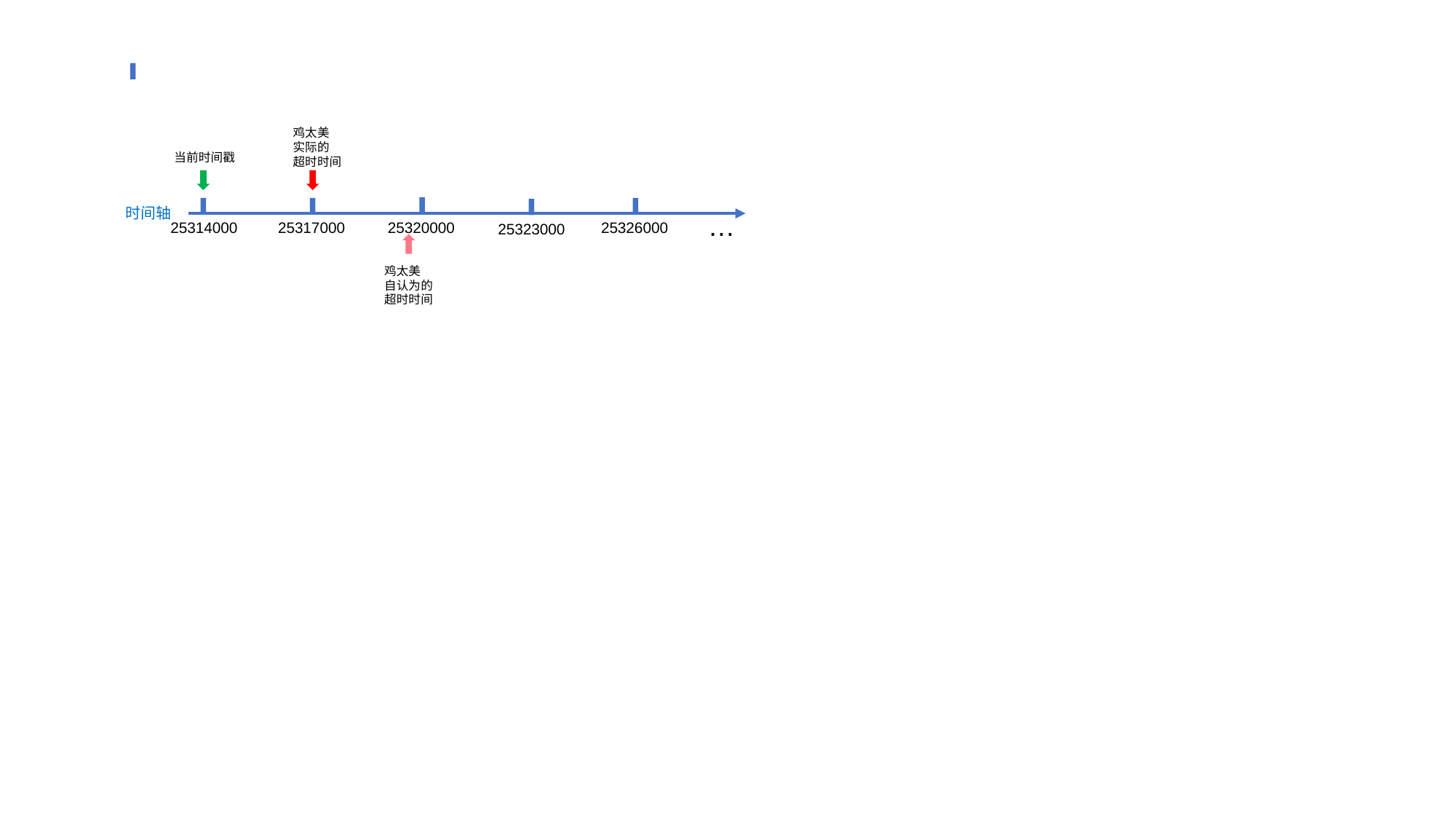

鸡太美
实际的
超时时间
当前时间戳

时间轴

…
25326000
25320000
25314000
25317000
25323000

鸡太美
自认为的
超时时间